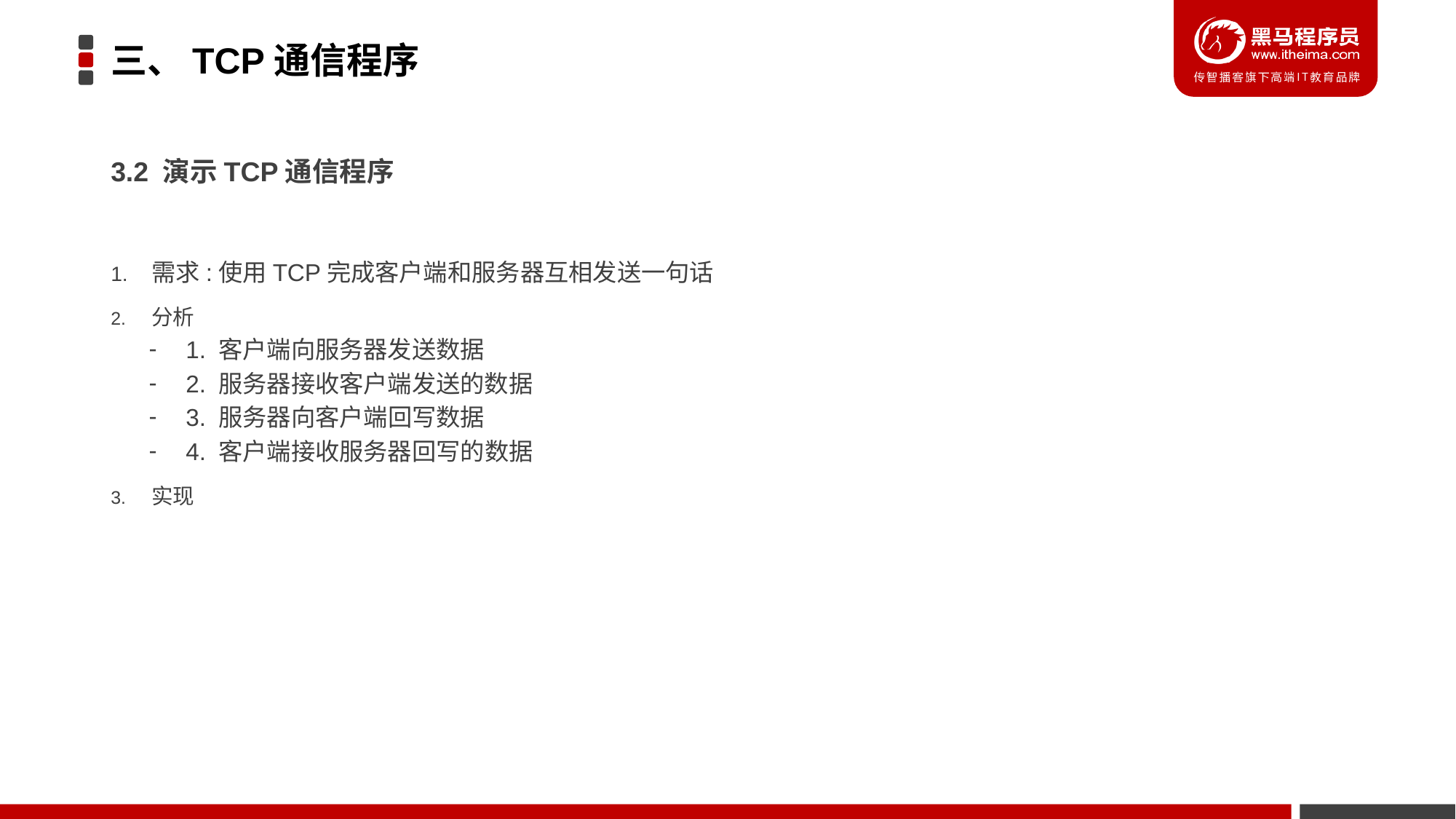

# 三、TCP通信程序
3.2 演示TCP通信程序
需求:使用TCP完成客户端和服务器互相发送一句话
分析
1. 客户端向服务器发送数据
2. 服务器接收客户端发送的数据
3. 服务器向客户端回写数据
4. 客户端接收服务器回写的数据
实现